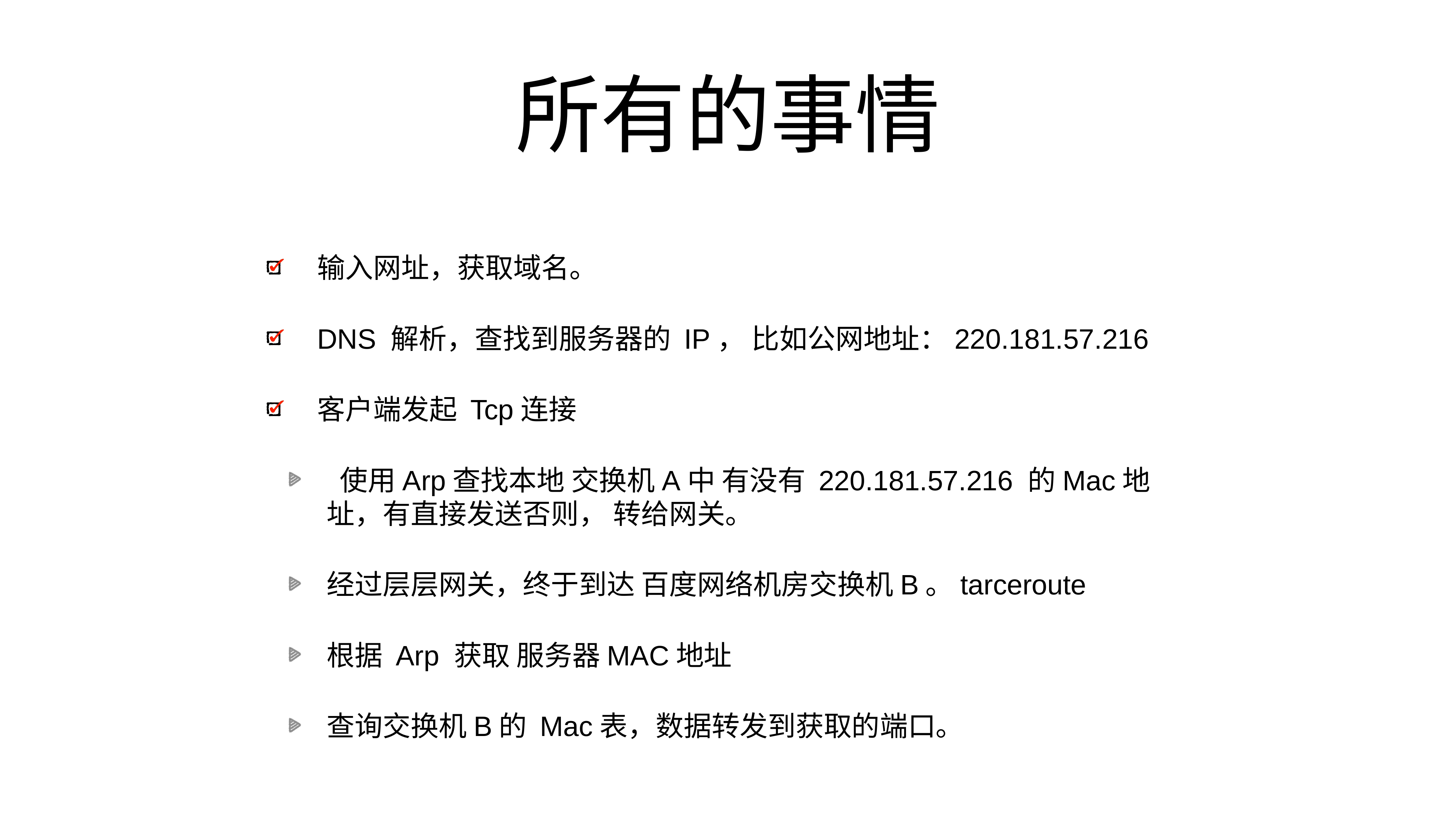

# 所有的事情
输入网址，获取域名。
DNS 解析，查找到服务器的 IP， 比如公网地址：220.181.57.216
客户端发起 Tcp连接
 使用Arp查找本地 交换机A中 有没有 220.181.57.216 的Mac地址，有直接发送否则， 转给网关。
经过层层网关，终于到达 百度网络机房交换机B。tarceroute
根据 Arp 获取 服务器MAC地址
查询交换机B的 Mac表，数据转发到获取的端口。